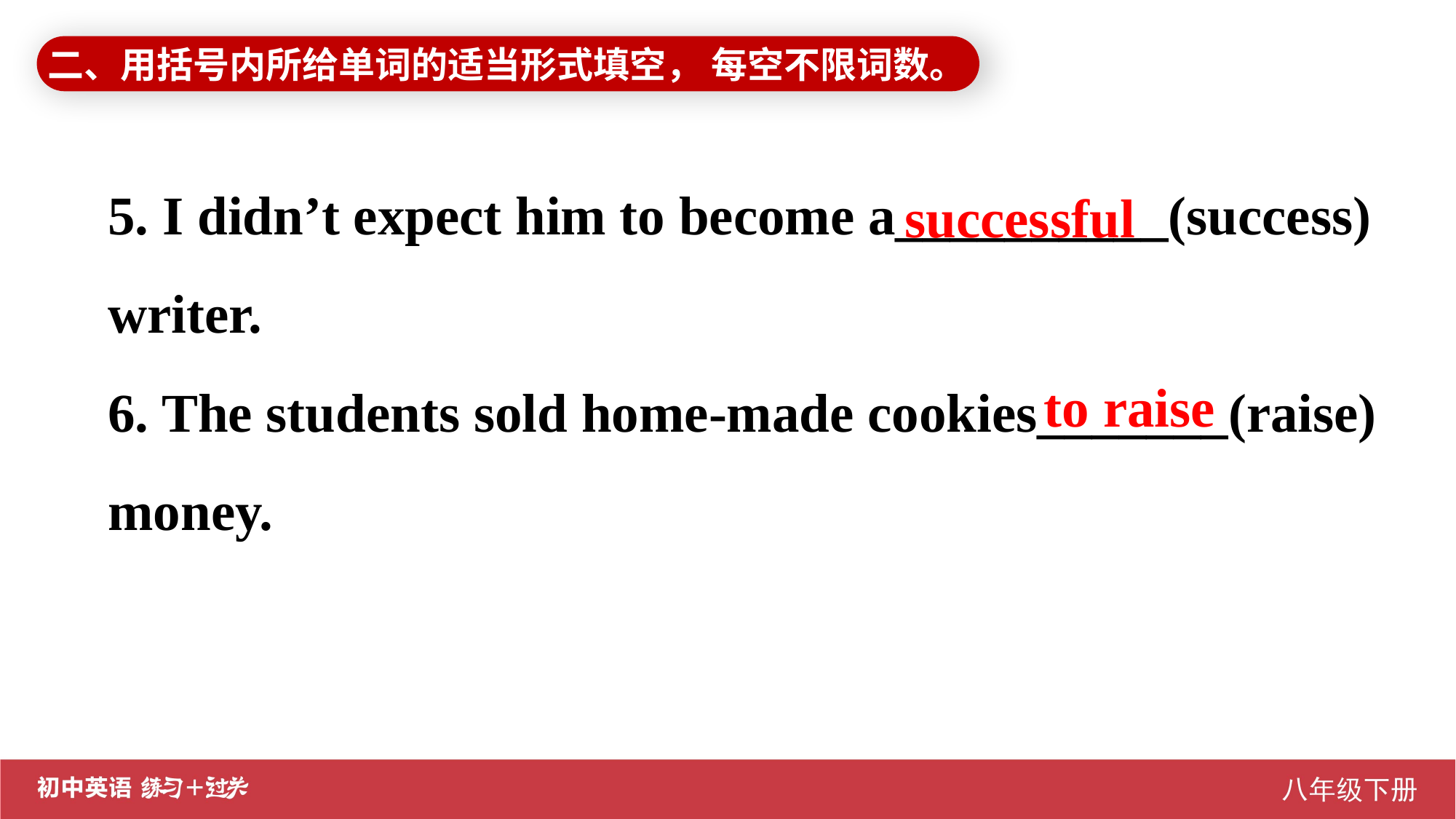

二、用括号内所给单词的适当形式填空， 每空不限词数。
5. I didn’t expect him to become a__________(success) writer.
6. The students sold home-made cookies_______(raise) money.
successful
 to raise